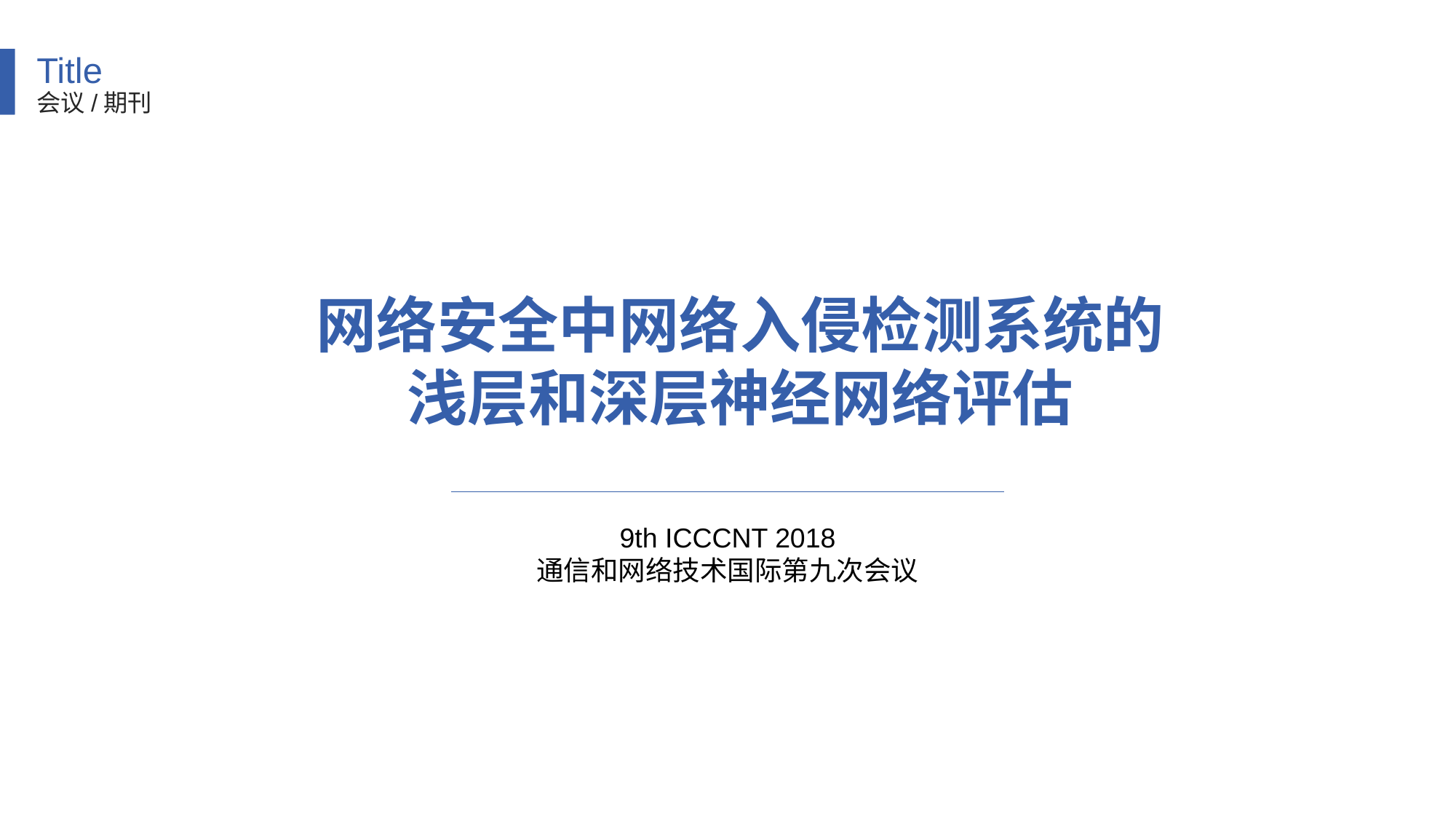

Title
会议/期刊
网络安全中网络入侵检测系统的
浅层和深层神经网络评估

9th ICCCNT 2018
通信和网络技术国际第九次会议